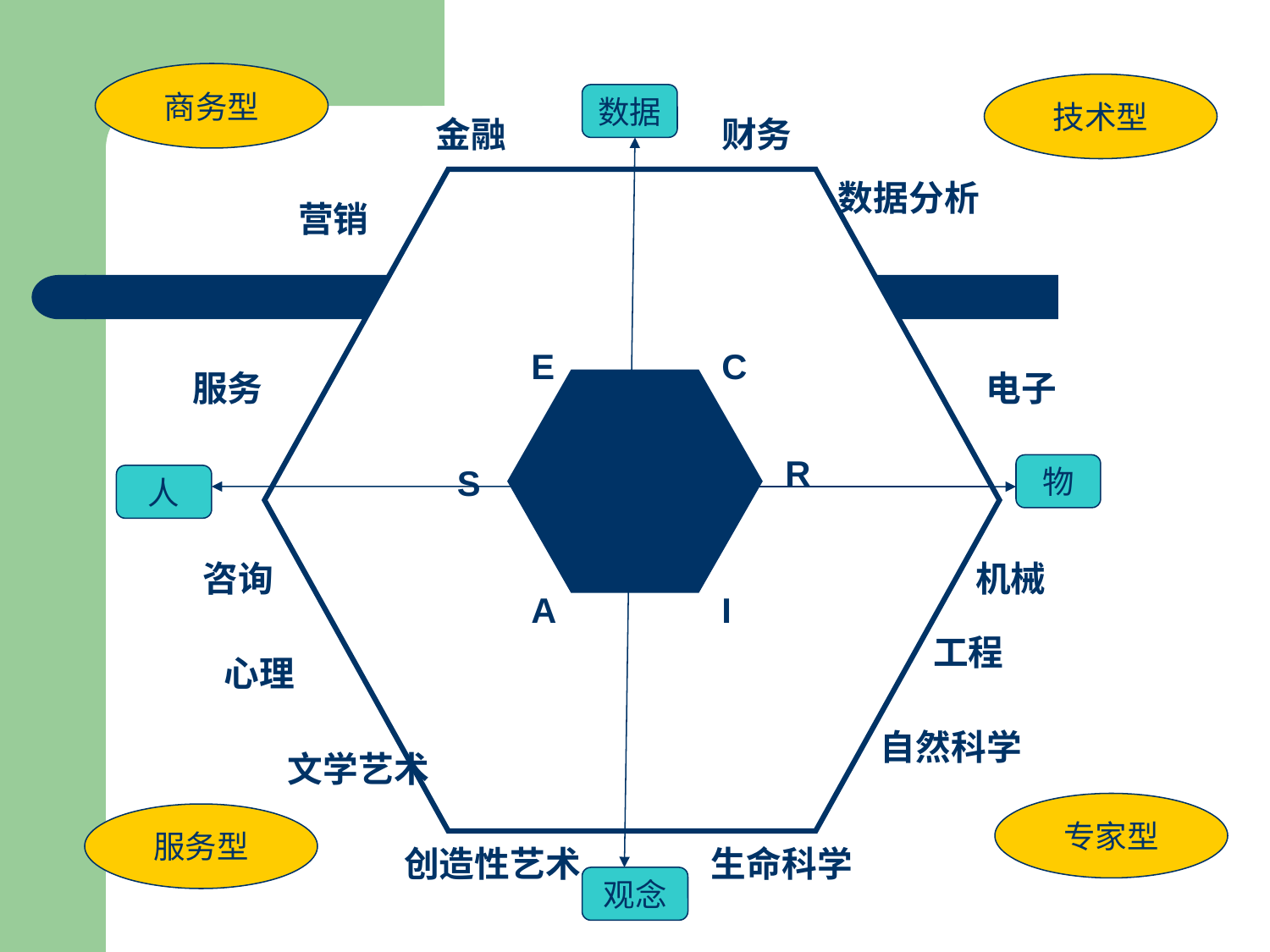

商务型
技术型
数据
金融
财务

数据分析
营销
人力
通信
E
C
服务
电子

R
S
物
人

咨询
机械
A
I
工程
心理
自然科学
文学艺术
创造性艺术
生命科学
观念
专家型
服务型